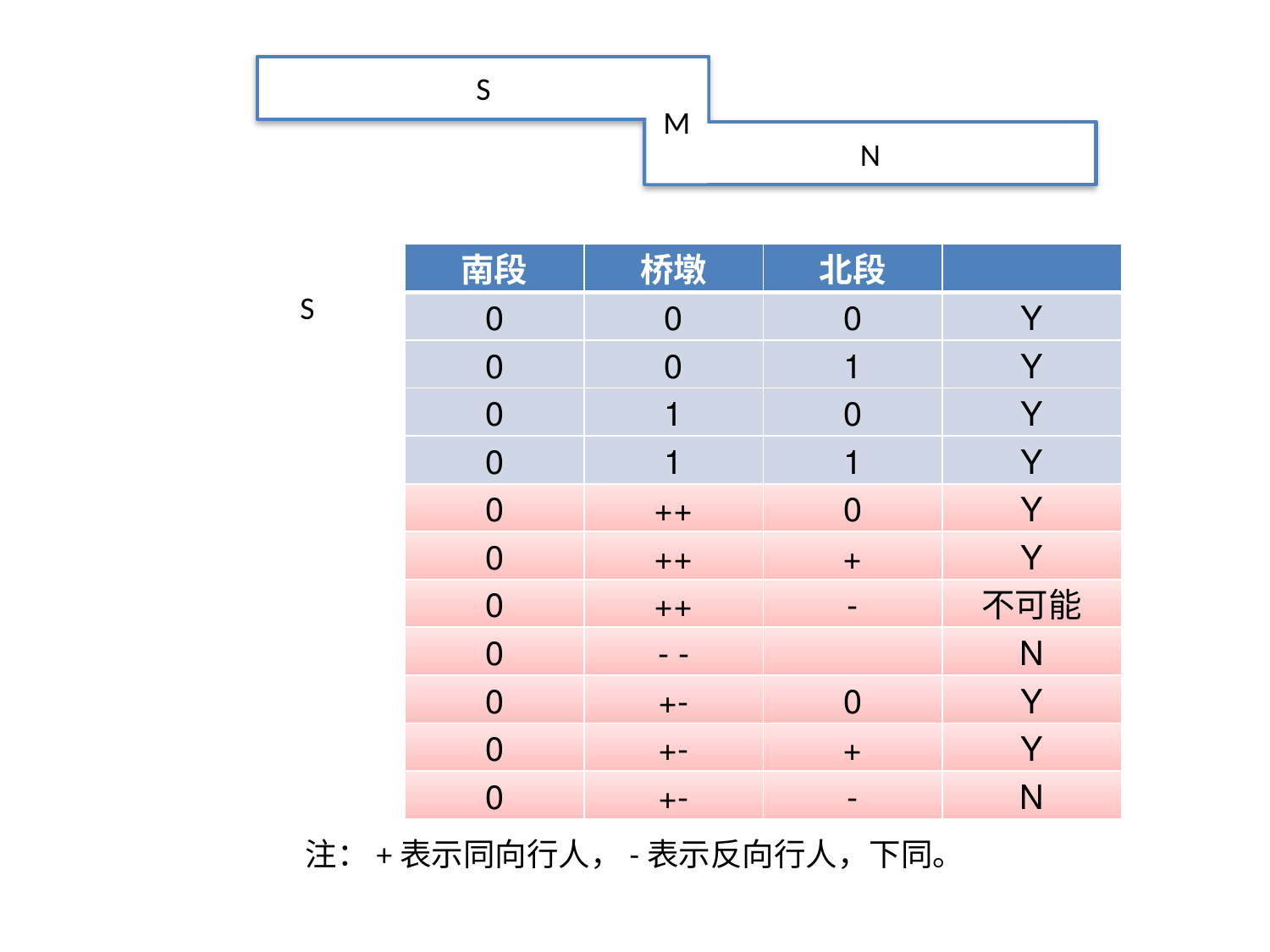

S
M
N
| 南段 | 桥墩 | 北段 |  |
| --- | --- | --- | --- |
| 0 | 0 | 0 | Y |
| 0 | 0 | 1 | Y |
| 0 | 1 | 0 | Y |
| 0 | 1 | 1 | Y |
| 0 | ++ | 0 | Y |
| 0 | ++ | + | Y |
| 0 | ++ | - | 不可能 |
| 0 | - - |  | N |
| 0 | +- | 0 | Y |
| 0 | +- | + | Y |
| 0 | +- | - | N |
S
注：+表示同向行人，-表示反向行人，下同。